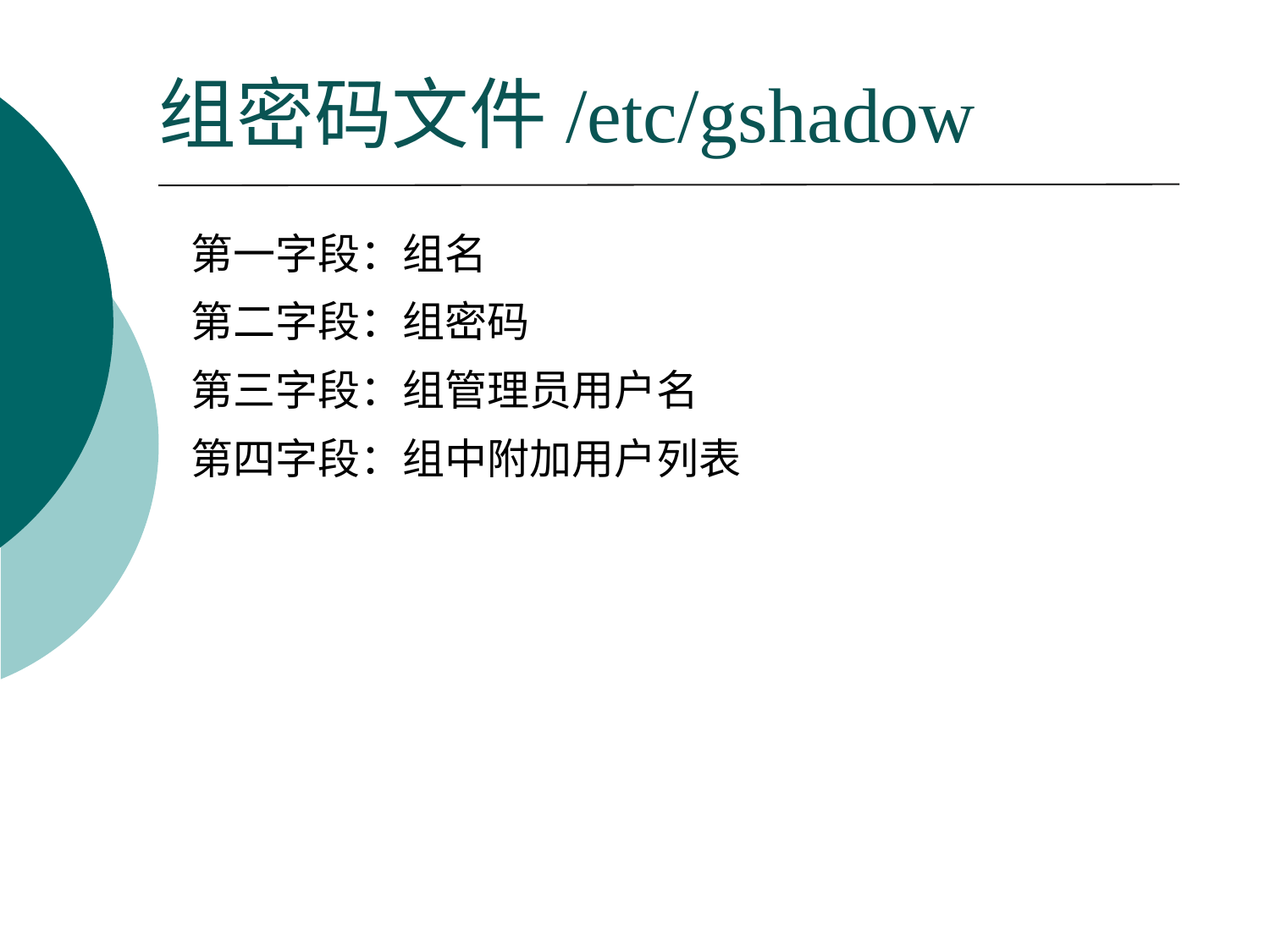

# 组密码文件/etc/gshadow
第一字段：组名
第二字段：组密码
第三字段：组管理员用户名
第四字段：组中附加用户列表